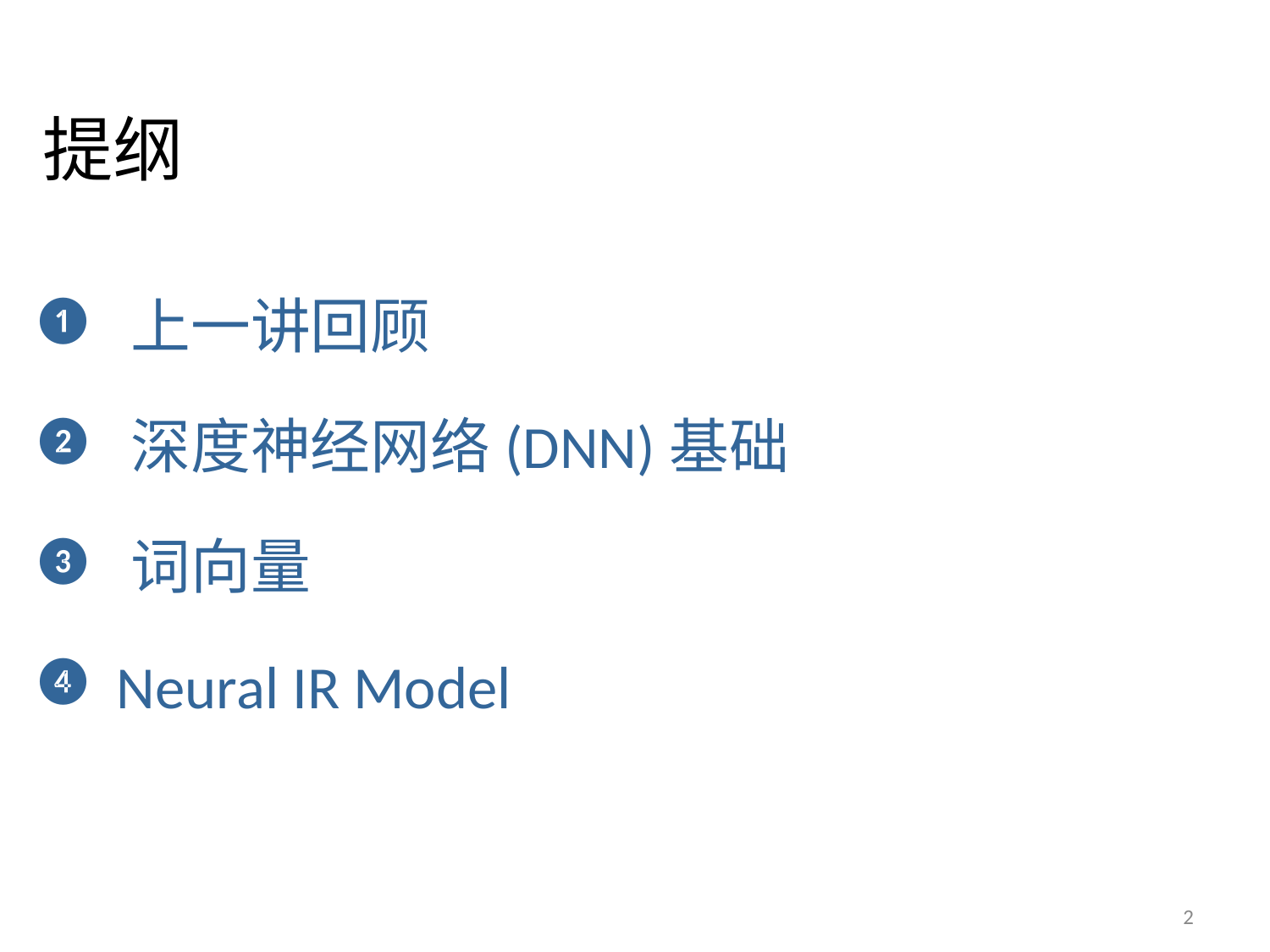

# 提纲
 上一讲回顾
 深度神经网络(DNN)基础
 词向量
 Neural IR Model
2